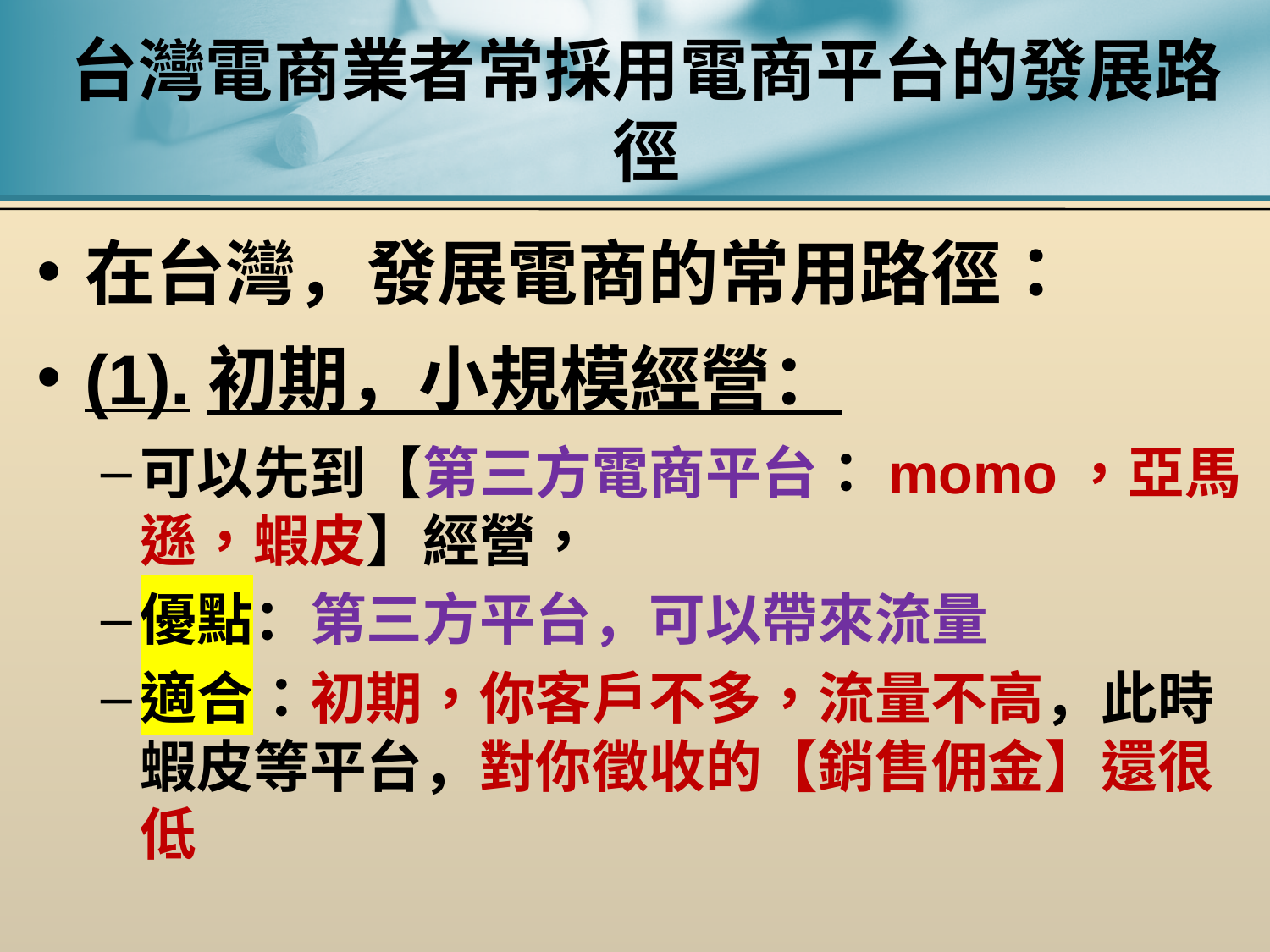

# 台灣電商業者常採用電商平台的發展路徑
在台灣，發展電商的常用路徑：
(1).初期，小規模經營：
可以先到【第三方電商平台：momo，亞馬遜，蝦皮】經營，
優點：第三方平台，可以帶來流量
適合：初期，你客戶不多，流量不高，此時蝦皮等平台，對你徵收的【銷售佣金】還很低